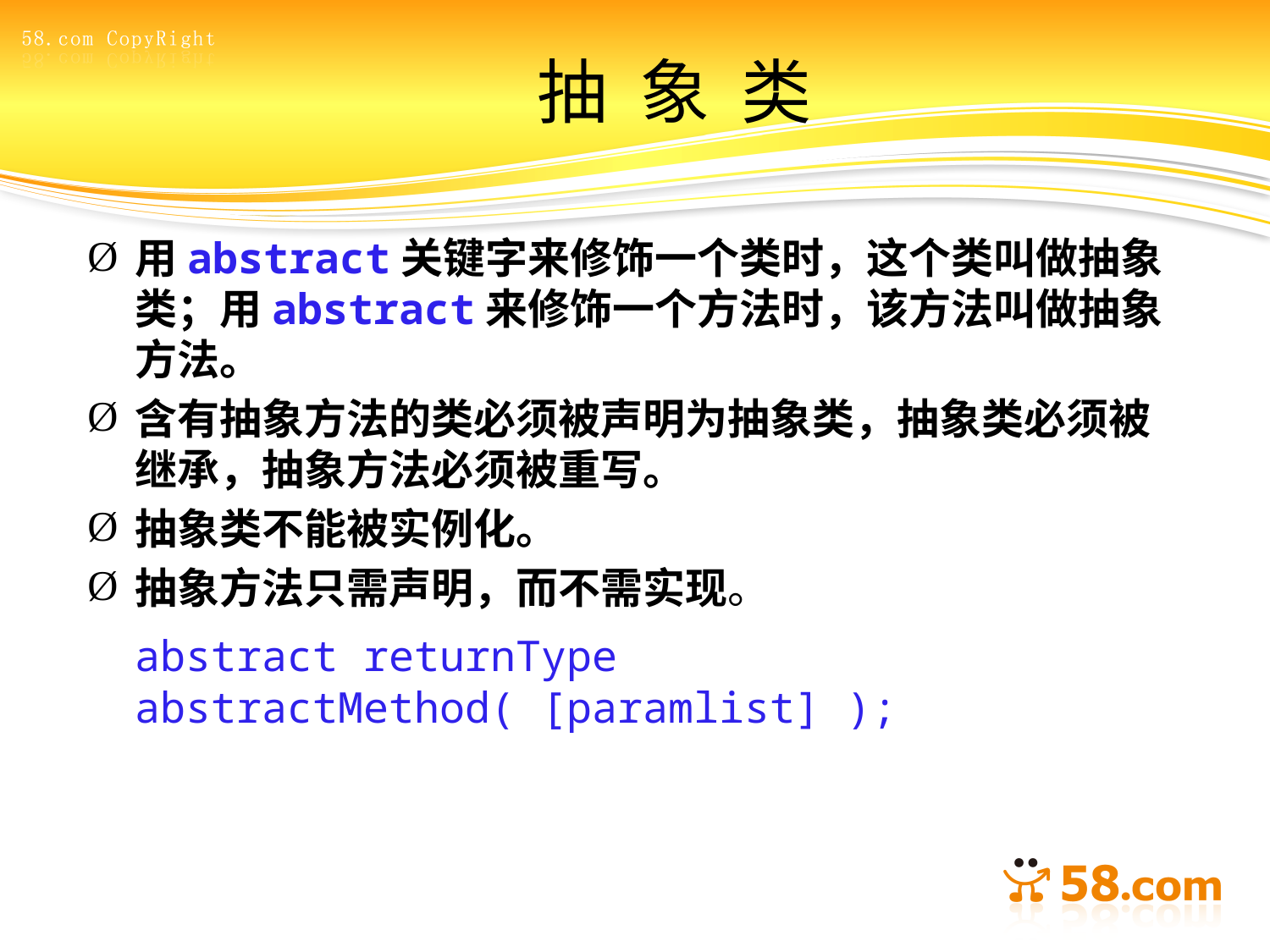

# 抽  象  类
用abstract关键字来修饰一个类时，这个类叫做抽象类；用abstract来修饰一个方法时，该方法叫做抽象方法。
含有抽象方法的类必须被声明为抽象类，抽象类必须被继承，抽象方法必须被重写。
抽象类不能被实例化。
抽象方法只需声明，而不需实现。
	abstract returnType abstractMethod( [paramlist] );